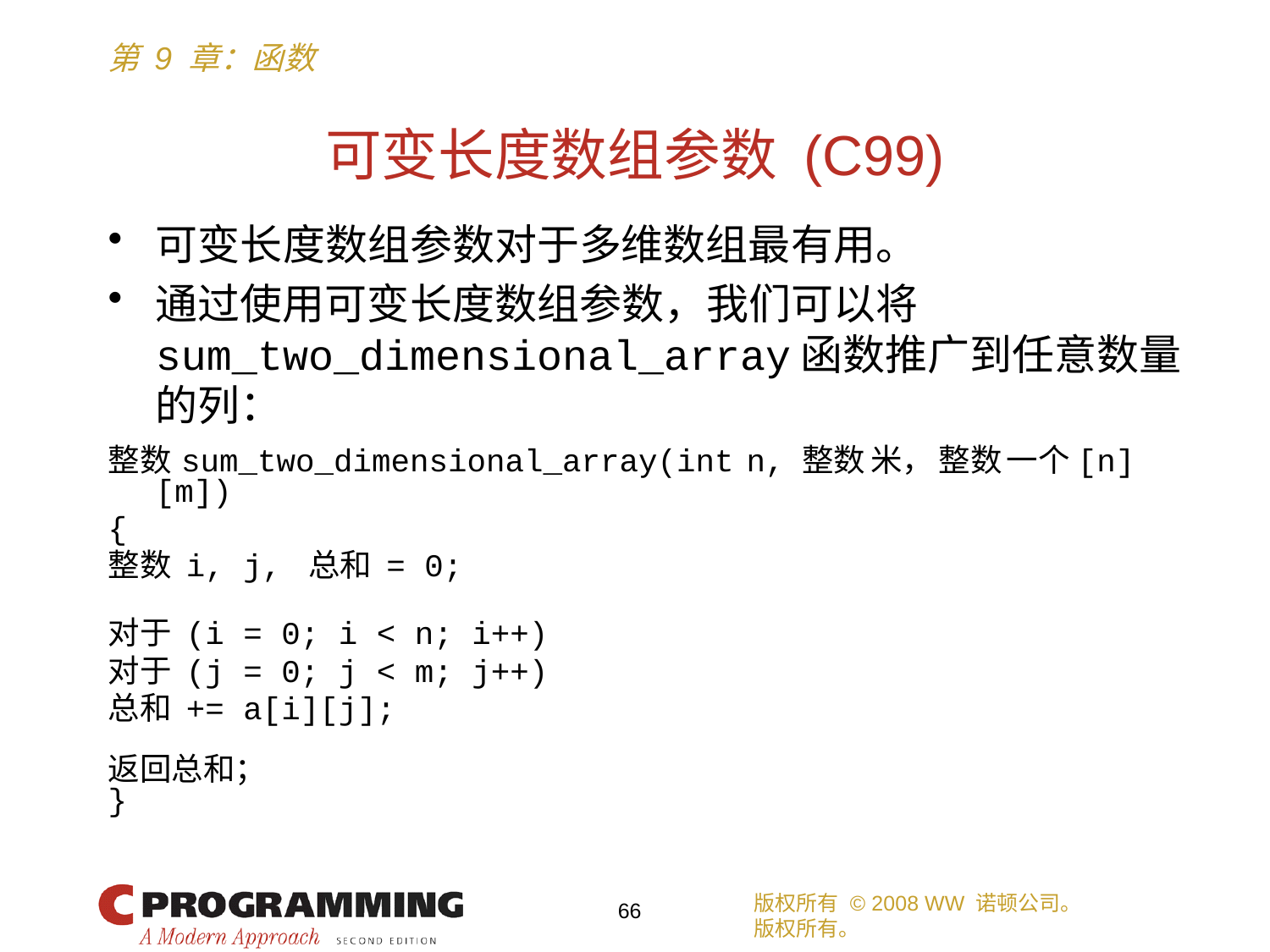

# 可变长度数组参数 (C99)
可变长度数组参数对于多维数组最有用。
通过使用可变长度数组参数，我们可以将sum_two_dimensional_array函数推广到任意数量的列：
整数 sum_two_dimensional_array(int n, 整数 米， 整数 一个[n][m])
{
整数 i, j, 总和 = 0;

对于 (i = 0; i < n; i++)
对于 (j = 0; j < m; j++)
总和 += a[i][j];

返回总和；
}
版权所有 © 2008 WW 诺顿公司。
版权所有。
66